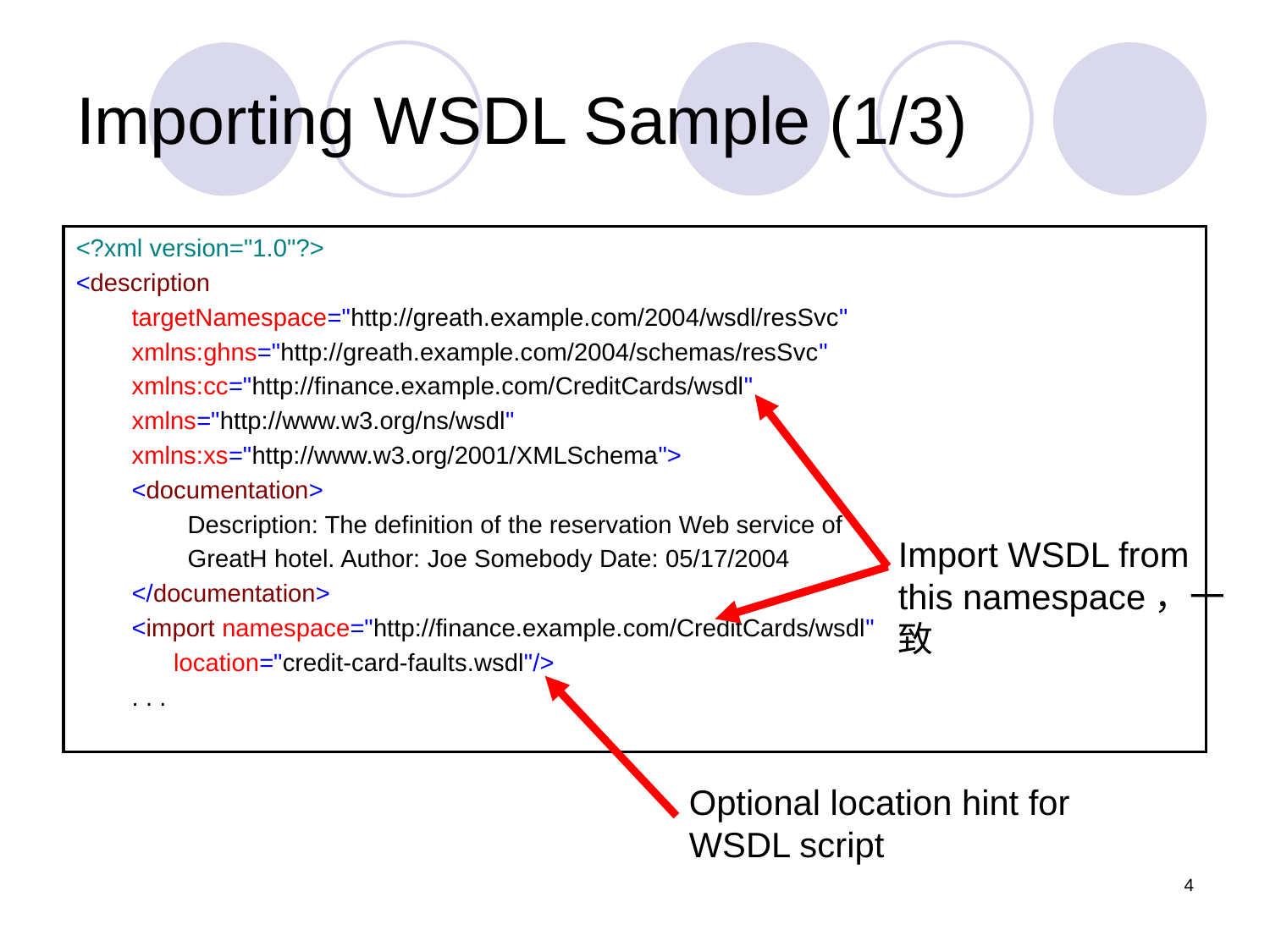

# Importing WSDL Sample (1/3)
<?xml version="1.0"?>
<description
        targetNamespace="http://greath.example.com/2004/wsdl/resSvc"
        xmlns:ghns="http://greath.example.com/2004/schemas/resSvc"
        xmlns:cc="http://finance.example.com/CreditCards/wsdl"
        xmlns="http://www.w3.org/ns/wsdl"
        xmlns:xs="http://www.w3.org/2001/XMLSchema">
        <documentation>
                Description: The definition of the reservation Web service of
                GreatH hotel. Author: Joe Somebody Date: 05/17/2004
        </documentation>
        <import namespace="http://finance.example.com/CreditCards/wsdl"
              location="credit-card-faults.wsdl"/>
        . . .

Import WSDL from this namespace，一致

Optional location hint for WSDL script
4